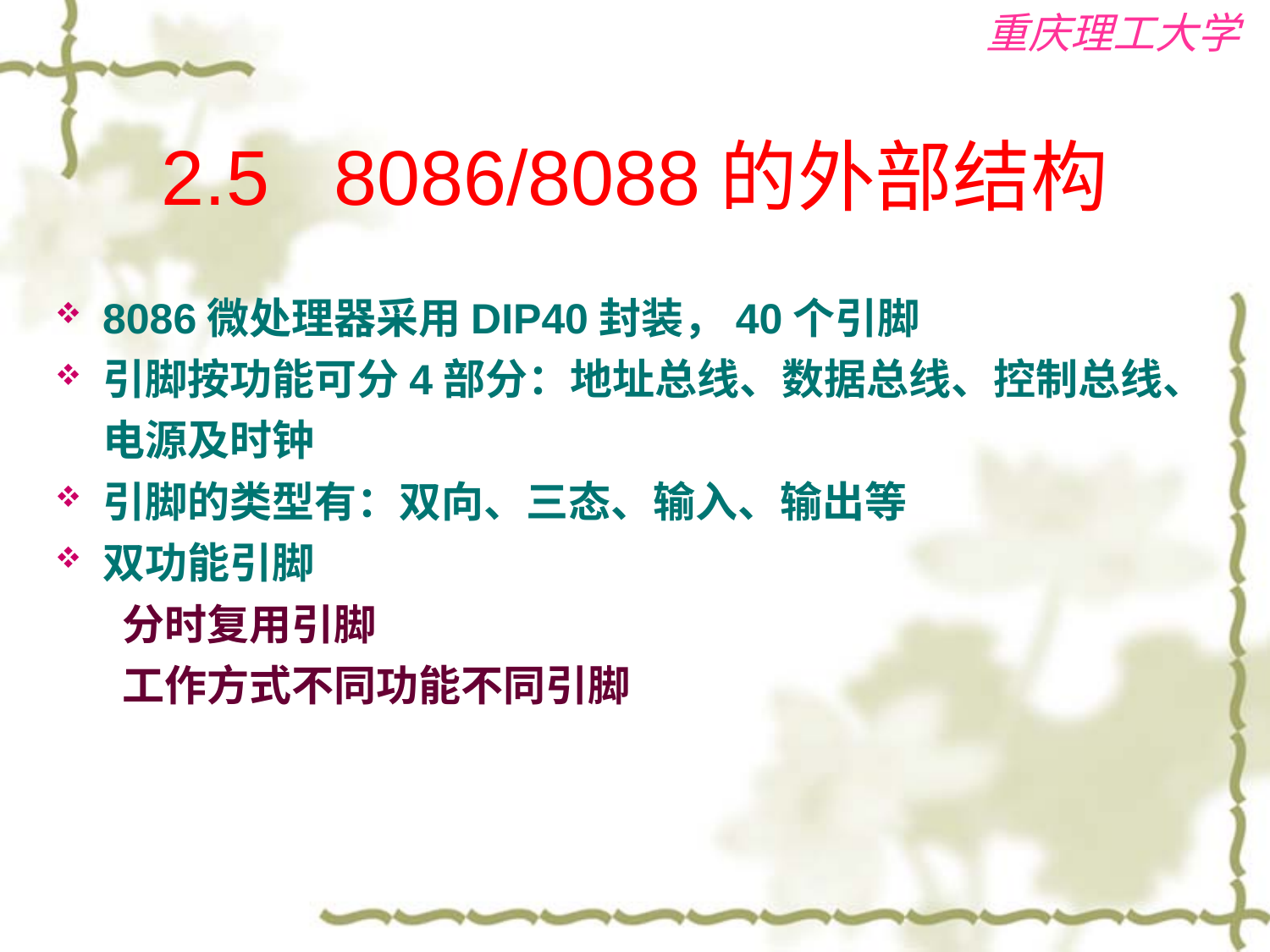

# 2.5   8086/8088的外部结构
8086微处理器采用DIP40封装，40个引脚
引脚按功能可分4部分：地址总线、数据总线、控制总线、电源及时钟
引脚的类型有：双向、三态、输入、输出等
双功能引脚
      分时复用引脚
      工作方式不同功能不同引脚